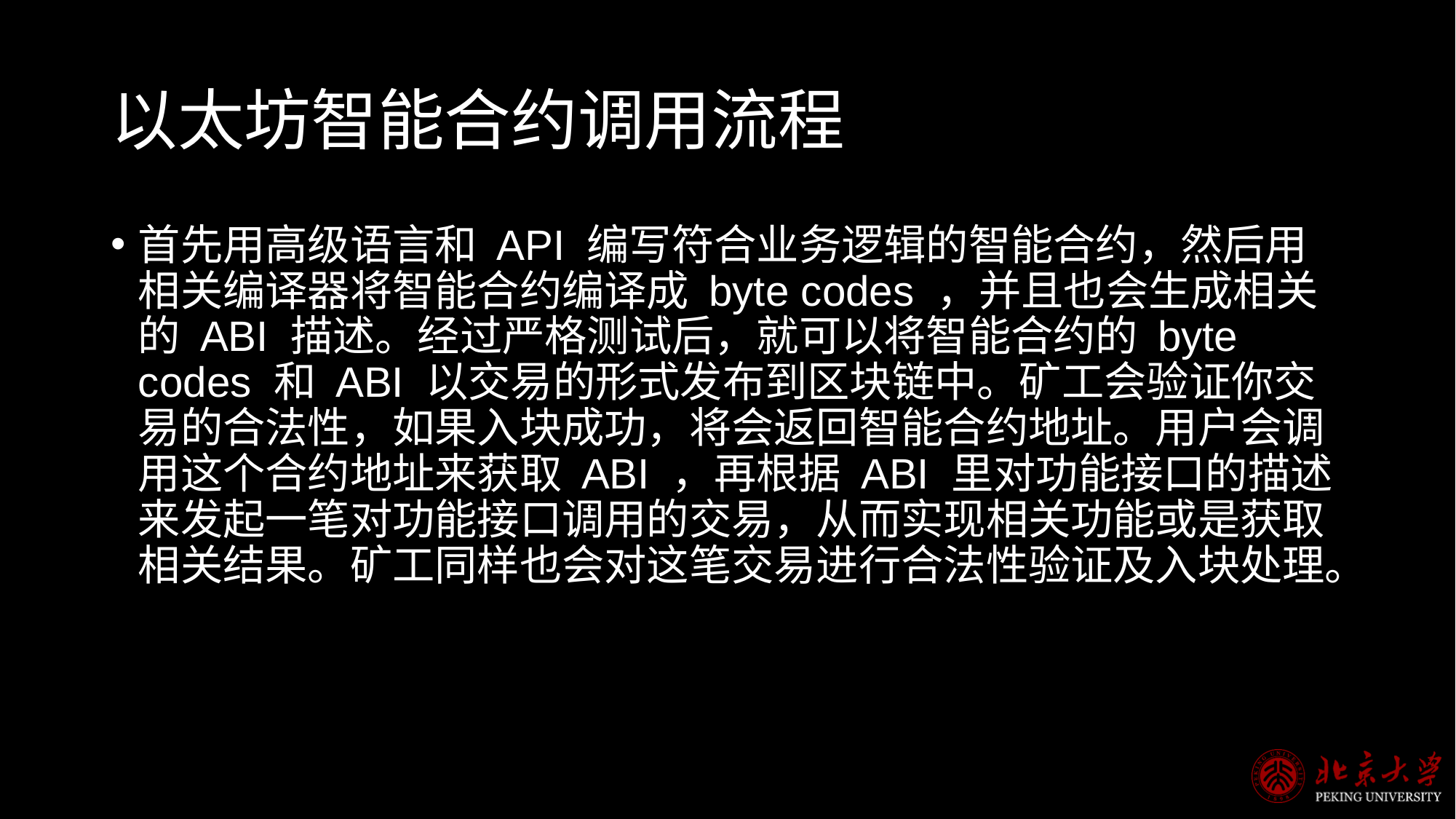

# 以太坊智能合约调用流程
首先用高级语言和 API 编写符合业务逻辑的智能合约，然后用相关编译器将智能合约编译成 byte codes ，并且也会生成相关的 ABI 描述。经过严格测试后，就可以将智能合约的 byte codes 和 ABI 以交易的形式发布到区块链中。矿工会验证你交易的合法性，如果入块成功，将会返回智能合约地址。用户会调用这个合约地址来获取 ABI ，再根据 ABI 里对功能接口的描述来发起一笔对功能接口调用的交易，从而实现相关功能或是获取相关结果。矿工同样也会对这笔交易进行合法性验证及入块处理。